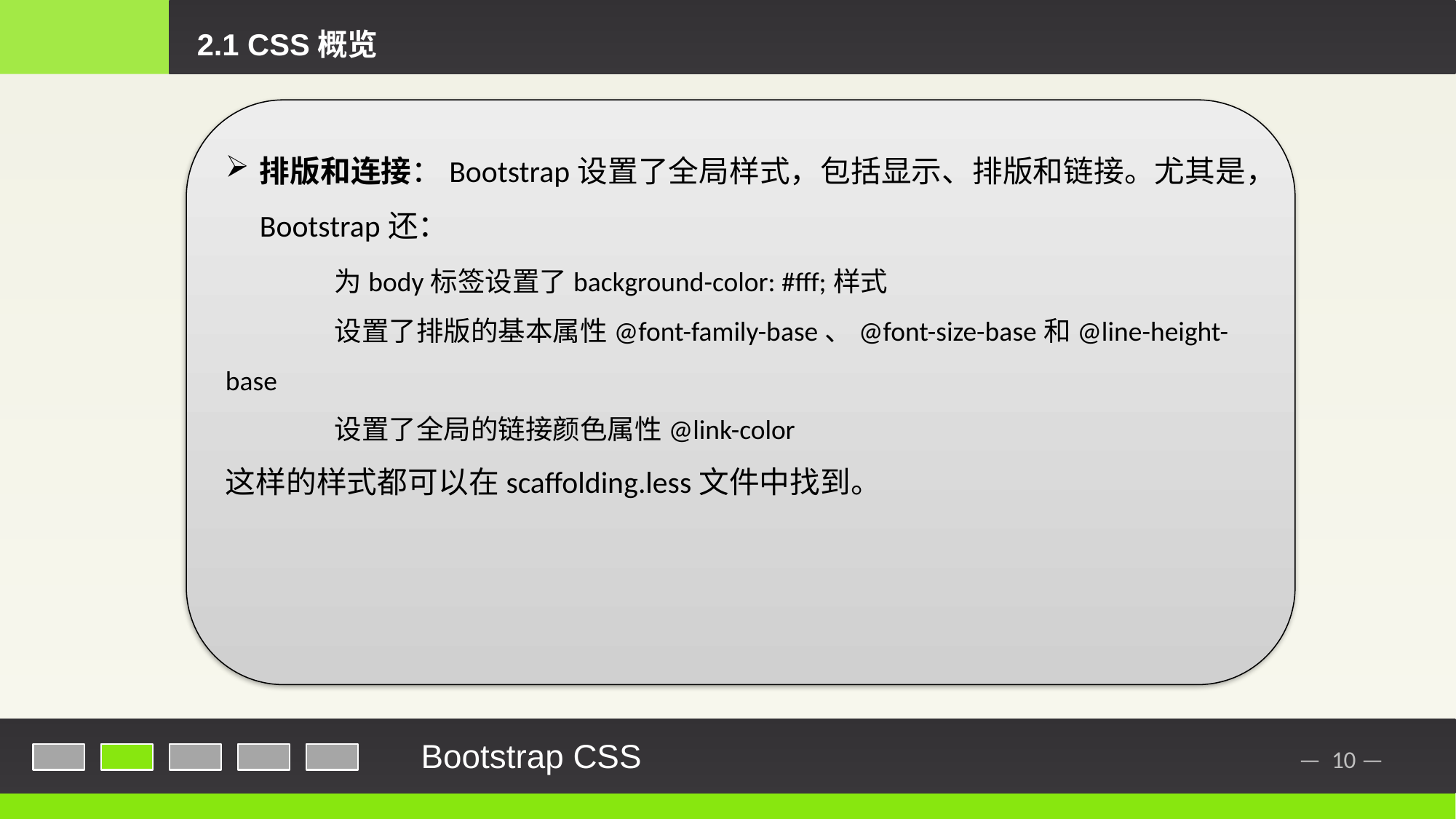

2.1 CSS概览
排版和连接：Bootstrap设置了全局样式，包括显示、排版和链接。尤其是，Bootstrap还：
	为body标签设置了background-color: #fff;样式
	设置了排版的基本属性@font-family-base、@font-size-base和@line-height-base
	设置了全局的链接颜色属性@link-color
这样的样式都可以在scaffolding.less文件中找到。